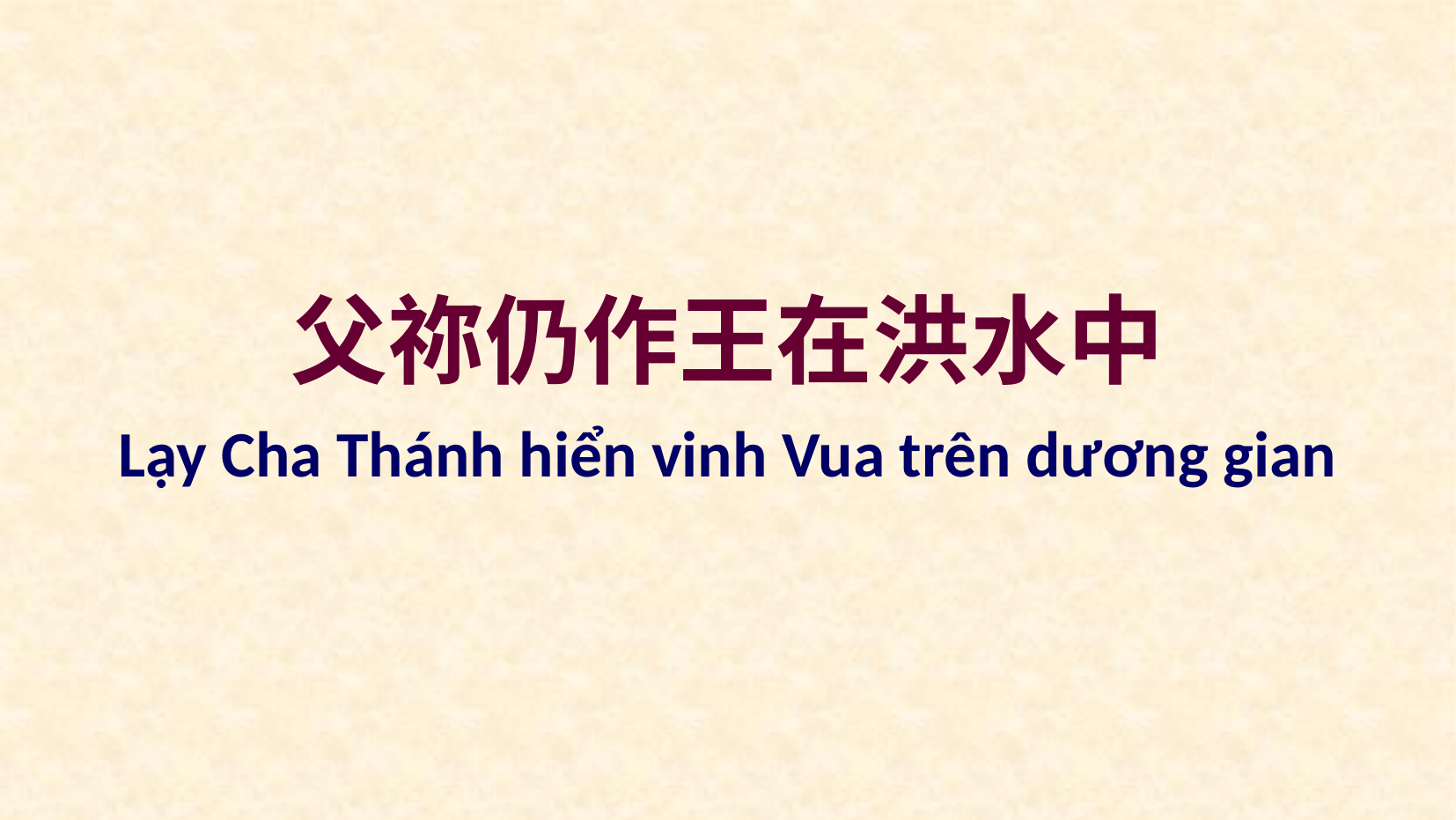

父祢仍作王在洪水中
Lạy Cha Thánh hiển vinh Vua trên dương gian